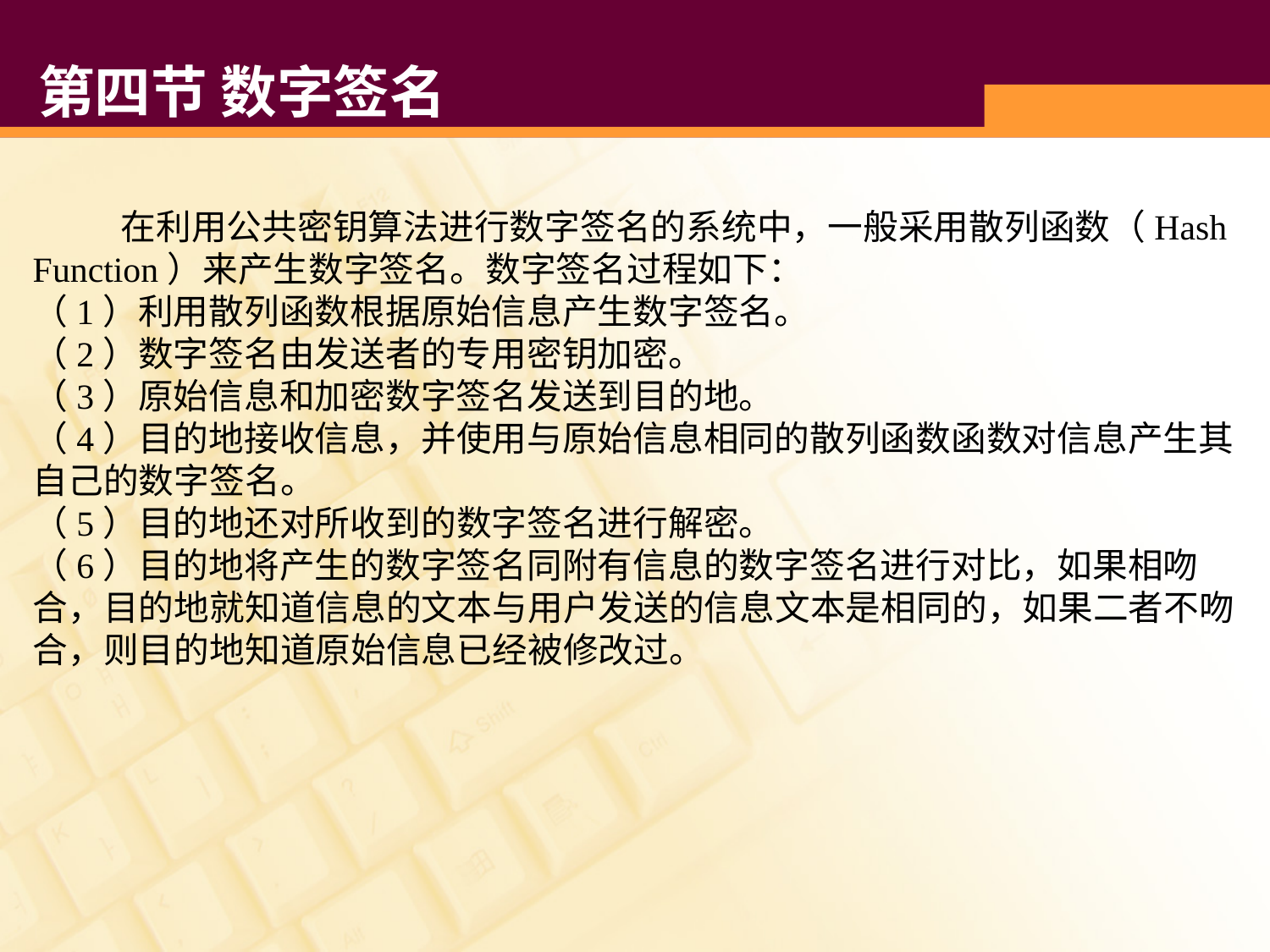

# 第四节 数字签名

        在利用公共密钥算法进行数字签名的系统中，一般采用散列函数（Hash Function）来产生数字签名。数字签名过程如下：
（1）利用散列函数根据原始信息产生数字签名。
（2）数字签名由发送者的专用密钥加密。
（3）原始信息和加密数字签名发送到目的地。
（4）目的地接收信息，并使用与原始信息相同的散列函数函数对信息产生其自己的数字签名。
（5）目的地还对所收到的数字签名进行解密。
（6）目的地将产生的数字签名同附有信息的数字签名进行对比，如果相吻合，目的地就知道信息的文本与用户发送的信息文本是相同的，如果二者不吻合，则目的地知道原始信息已经被修改过。